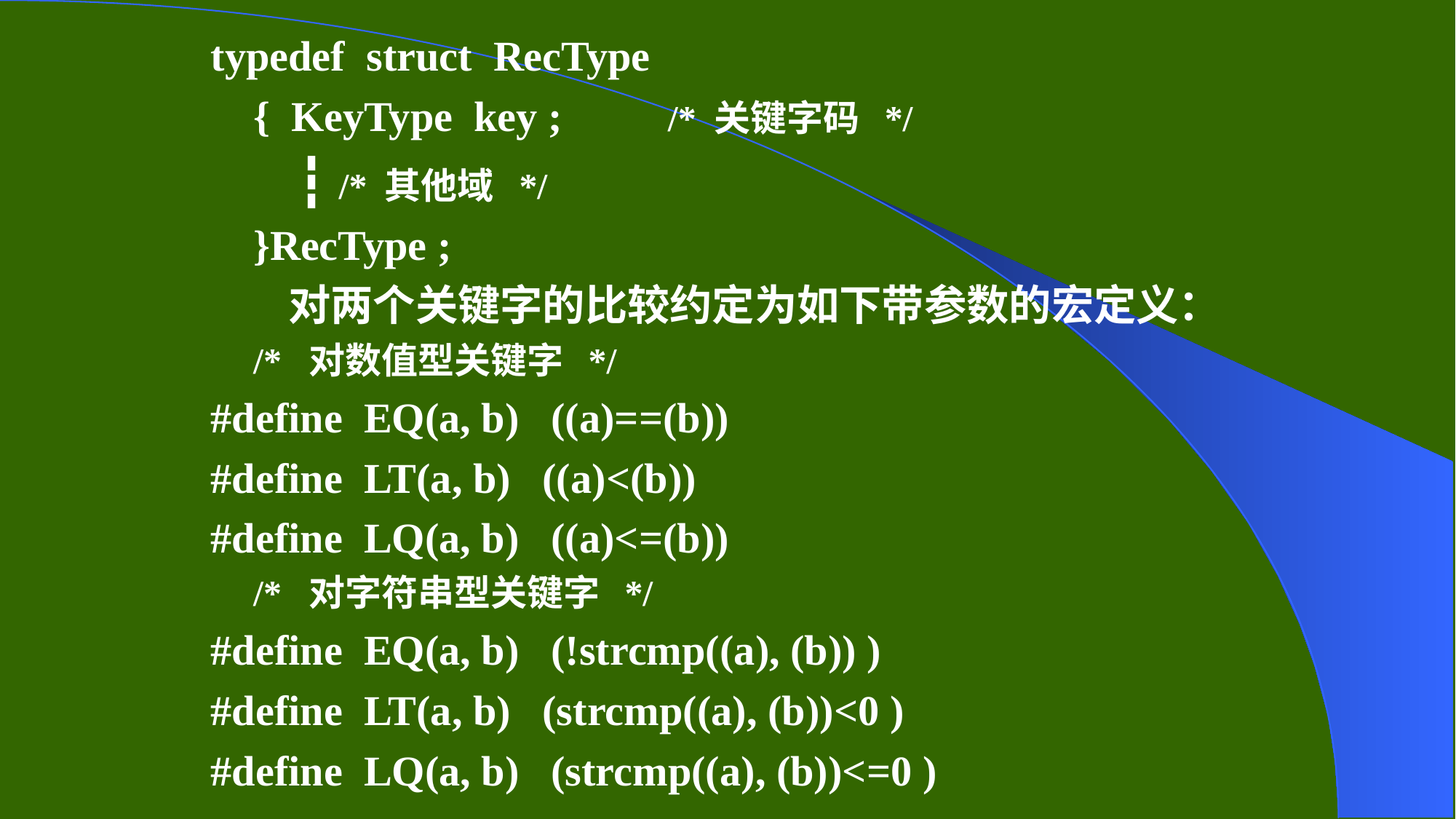

typedef  struct  RecType
{  KeyType  key ;          /* 关键字码  */
┇ /* 其他域  */
}RecType ;
       对两个关键字的比较约定为如下带参数的宏定义：
/*  对数值型关键字  */
#define  EQ(a, b)   ((a)==(b))
#define  LT(a, b)   ((a)<(b))
#define  LQ(a, b)   ((a)<=(b))
/*  对字符串型关键字  */
#define  EQ(a, b)   (!strcmp((a), (b)) )
#define  LT(a, b)   (strcmp((a), (b))<0 )
#define  LQ(a, b)   (strcmp((a), (b))<=0 )